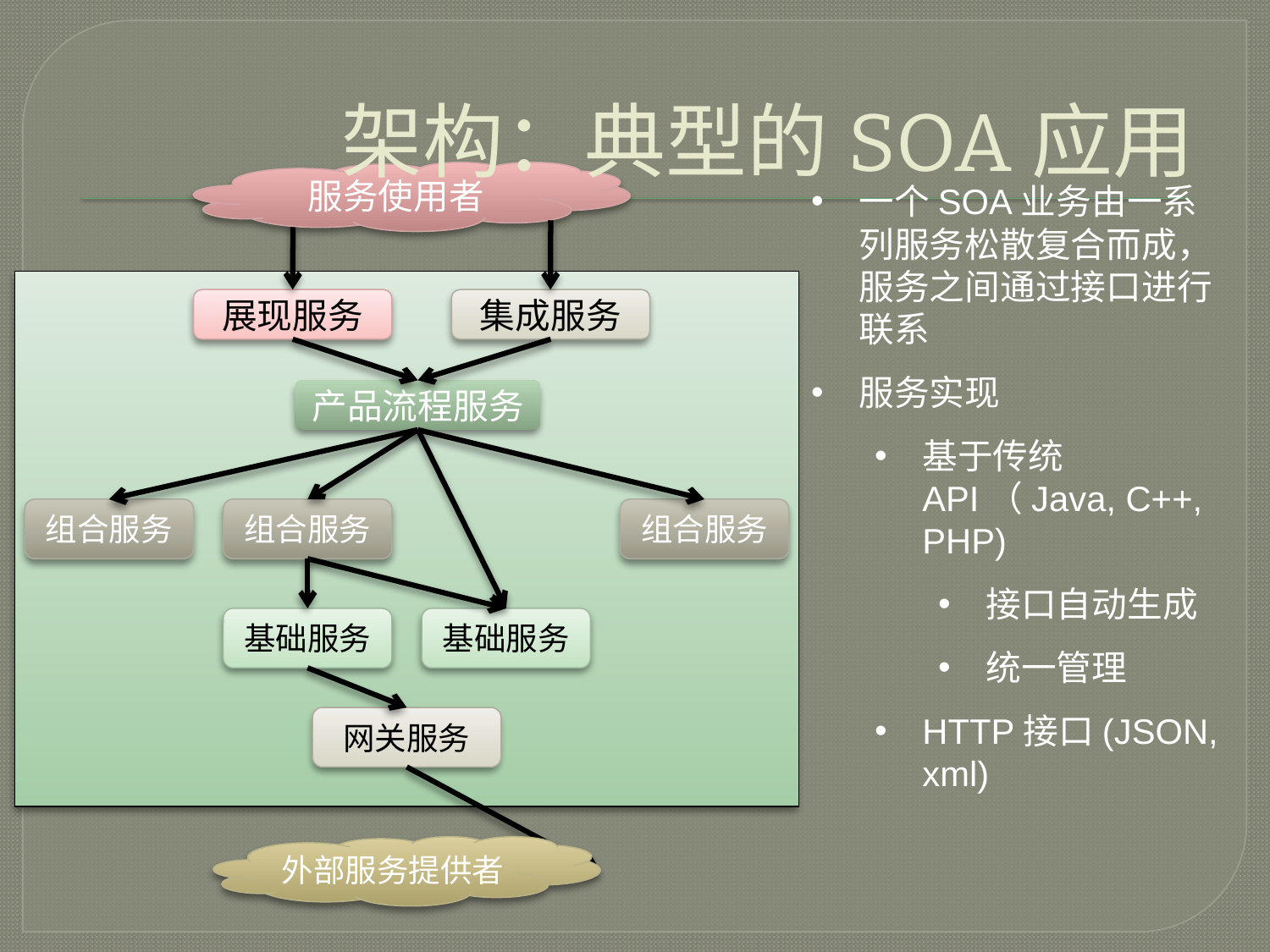

# 架构：典型的SOA应用
服务使用者
一个SOA业务由一系列服务松散复合而成，服务之间通过接口进行联系
服务实现
基于传统API（Java, C++, PHP)
接口自动生成
统一管理
HTTP接口(JSON, xml)

展现服务
集成服务
产品流程服务
组合服务
组合服务
组合服务
基础服务
基础服务
网关服务
外部服务提供者